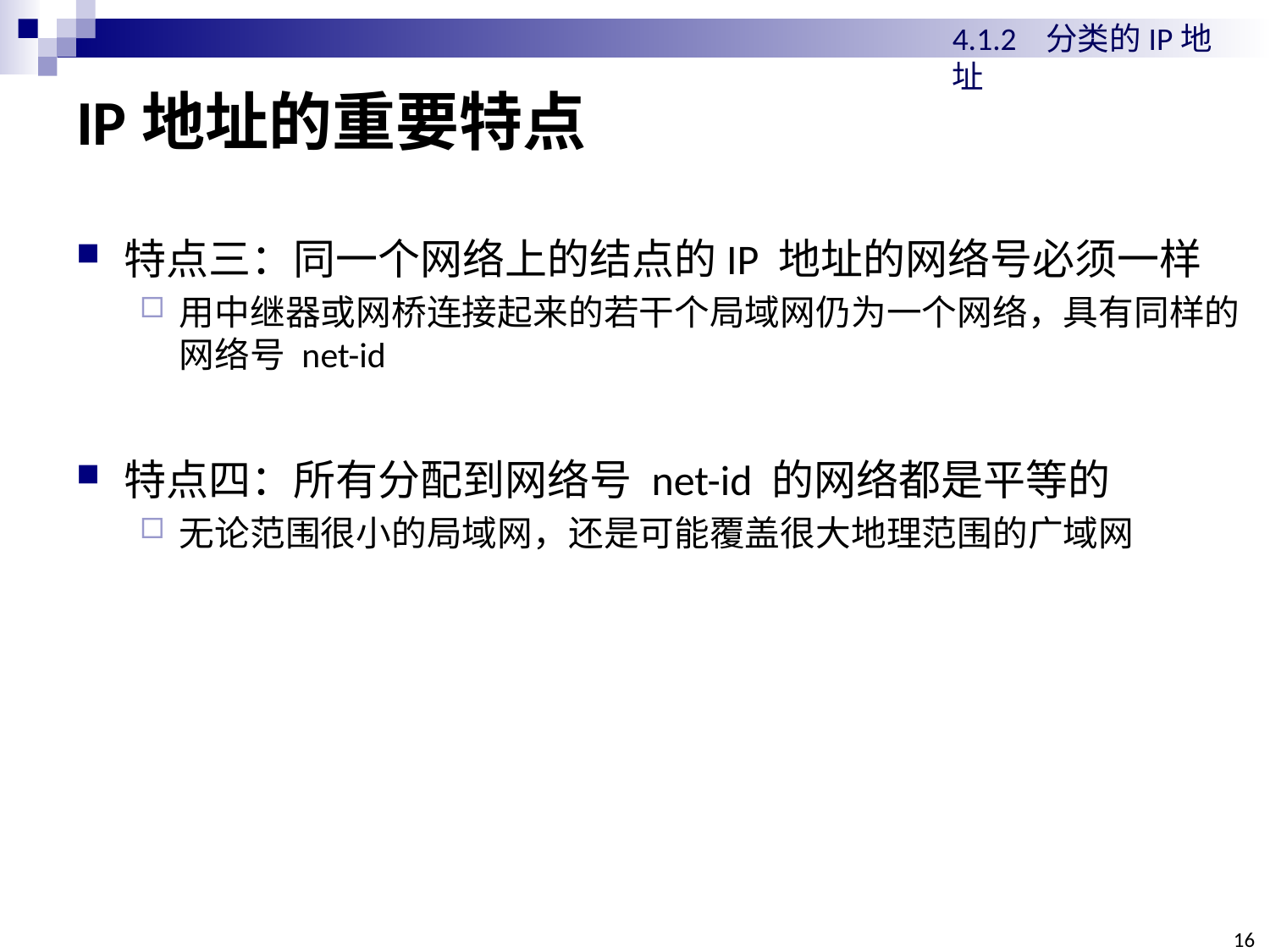

4.1.2   分类的IP地址
# IP地址的重要特点
特点三：同一个网络上的结点的IP 地址的网络号必须一样
用中继器或网桥连接起来的若干个局域网仍为一个网络，具有同样的网络号 net-id
特点四：所有分配到网络号 net-id 的网络都是平等的
无论范围很小的局域网，还是可能覆盖很大地理范围的广域网
16